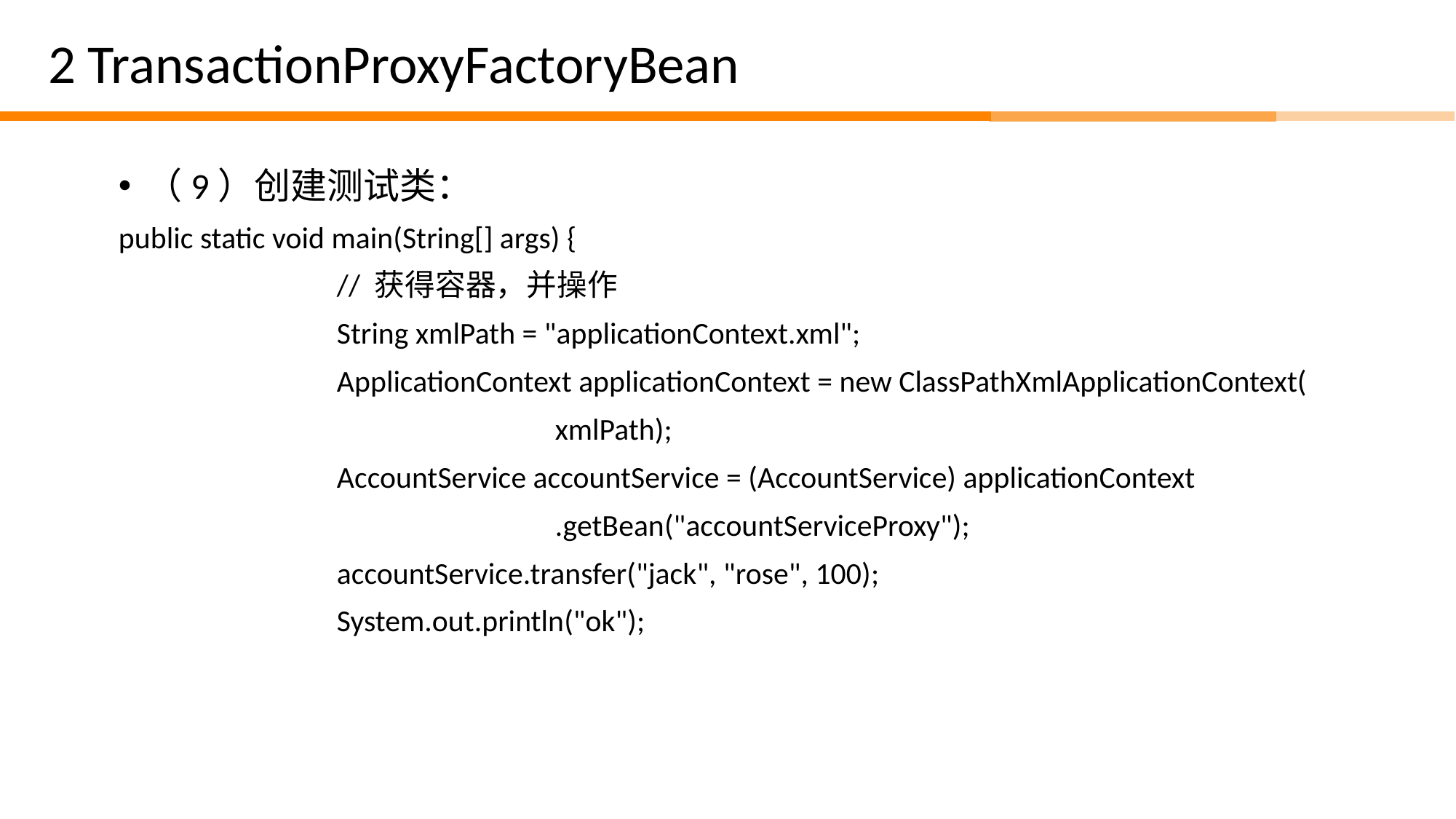

# 2 TransactionProxyFactoryBean
（9）创建测试类：
public static void main(String[] args) {
		// 获得容器，并操作
		String xmlPath = "applicationContext.xml";
		ApplicationContext applicationContext = new ClassPathXmlApplicationContext(
				xmlPath);
		AccountService accountService = (AccountService) applicationContext
				.getBean("accountServiceProxy");
		accountService.transfer("jack", "rose", 100);
		System.out.println("ok");